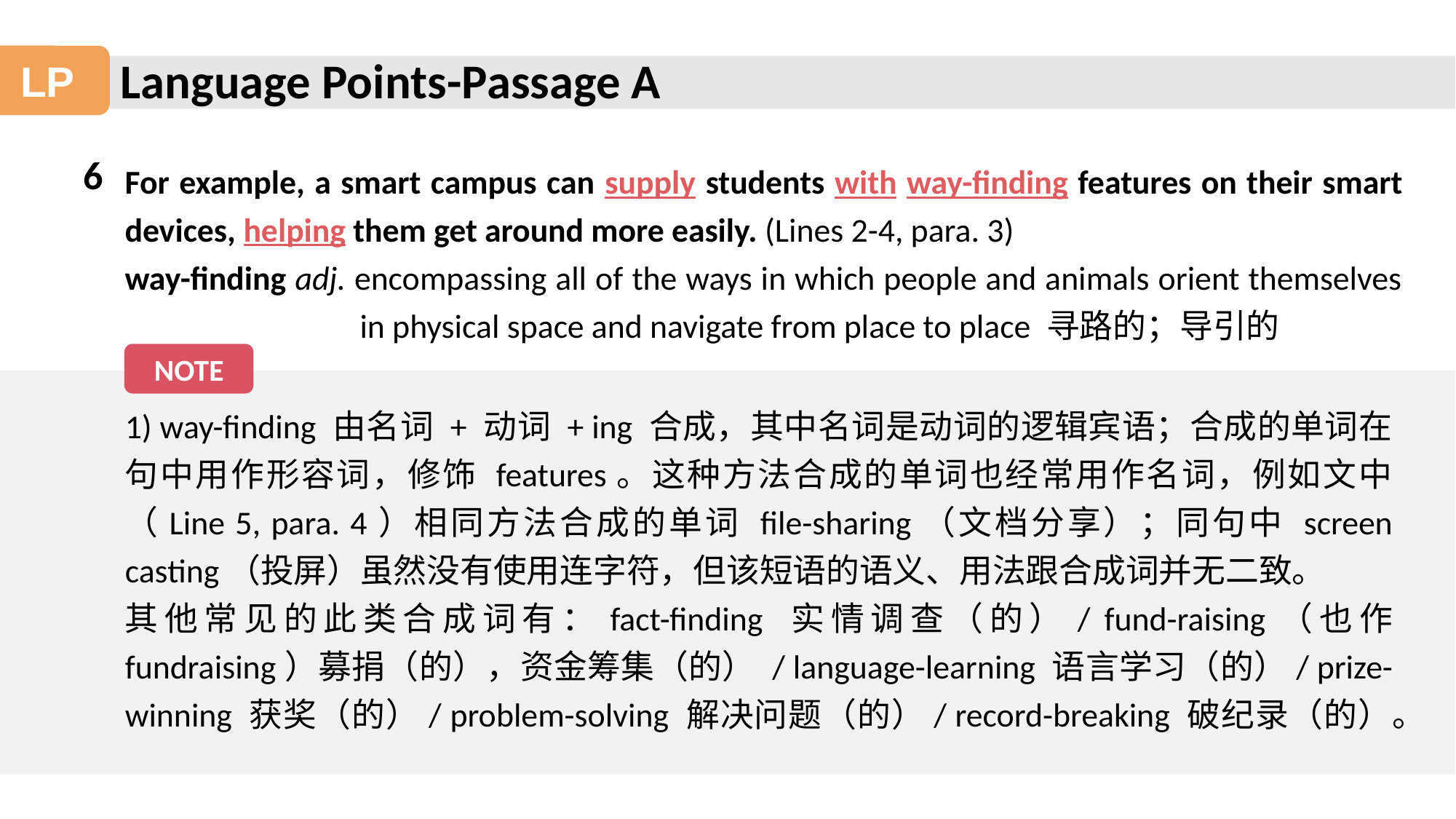

Language Points-Passage A
LP

6
For example, a smart campus can supply students with way-finding features on their smart devices, helping them get around more easily. (Lines 2-4, para. 3)
way-finding adj. encompassing all of the ways in which people and animals orient themselves in physical space and navigate from place to place 寻路的；导引的
NOTE

1) way-finding 由名词 + 动词 + ing 合成，其中名词是动词的逻辑宾语；合成的单词在句中用作形容词，修饰 features。这种方法合成的单词也经常用作名词，例如文中（Line 5, para. 4）相同方法合成的单词 file-sharing（文档分享）；同句中 screen casting（投屏）虽然没有使用连字符，但该短语的语义、用法跟合成词并无二致。
其他常见的此类合成词有：fact-finding 实情调查（的）/ fund-raising（也作 fundraising）募捐（的），资金筹集（的） / language-learning 语言学习（的）/ prize-winning 获奖（的）/ problem-solving 解决问题（的）/ record-breaking 破纪录（的）。